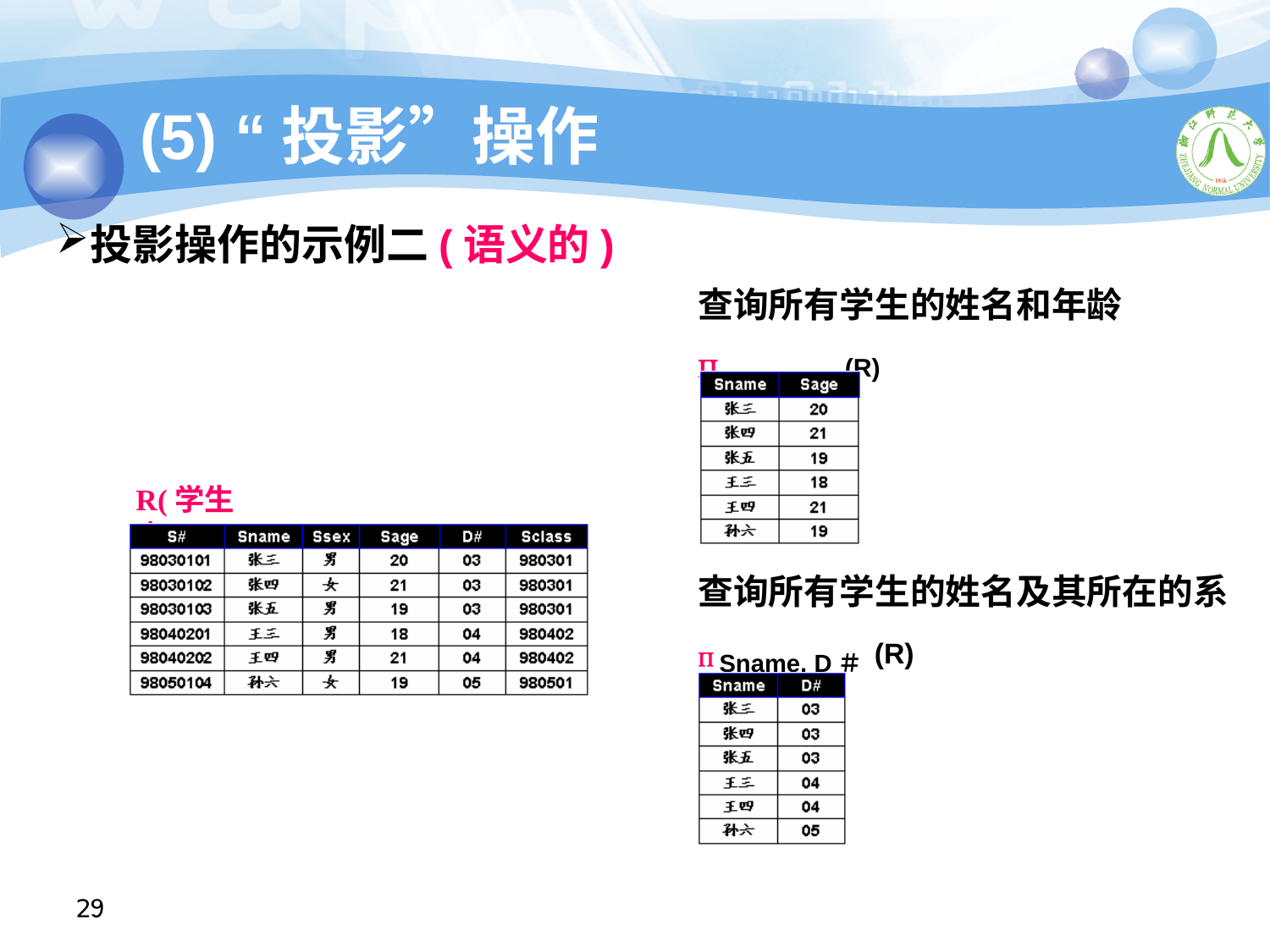

# (5) “投影”操作
投影操作的示例二(语义的)
查询所有学生的姓名和年龄
ΠSname, Sage (R)

R(学生表)

查询所有学生的姓名及其所在的系
Π Sname, D＃ (R)

29